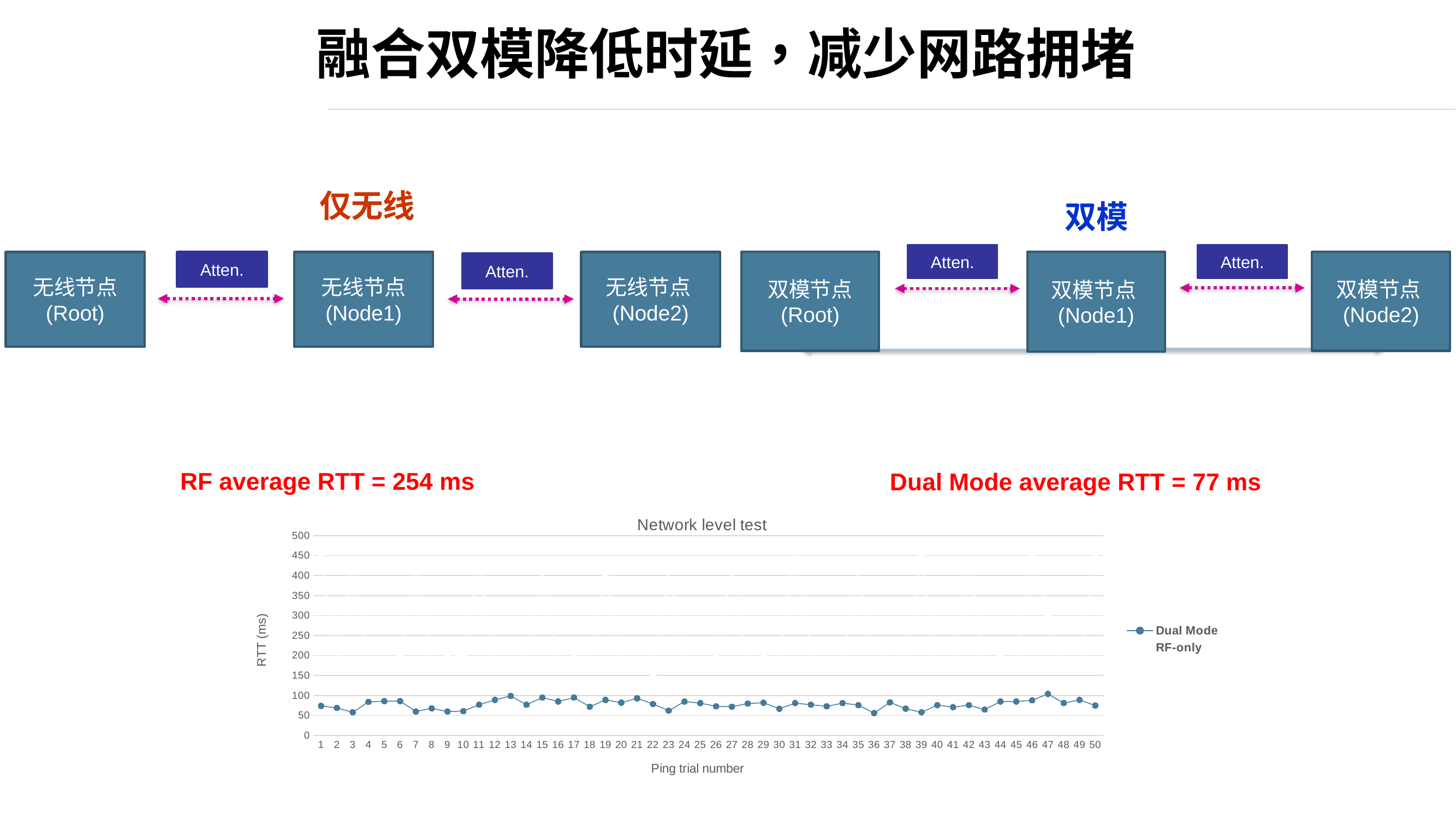

# 融合双模降低时延，减少网路拥堵
仅无线
双模
Atten.
Atten.
双模节点
(Root)
双模节点(Node1)
双模节点(Node2)
无线节点
(Root)
Atten.
无线节点
(Node1)
无线节点(Node2)
Atten.
RF average RTT = 254 ms
Dual Mode average RTT = 77 ms

### Chart: Network level test

| Category |  |  |
|---|---|---|